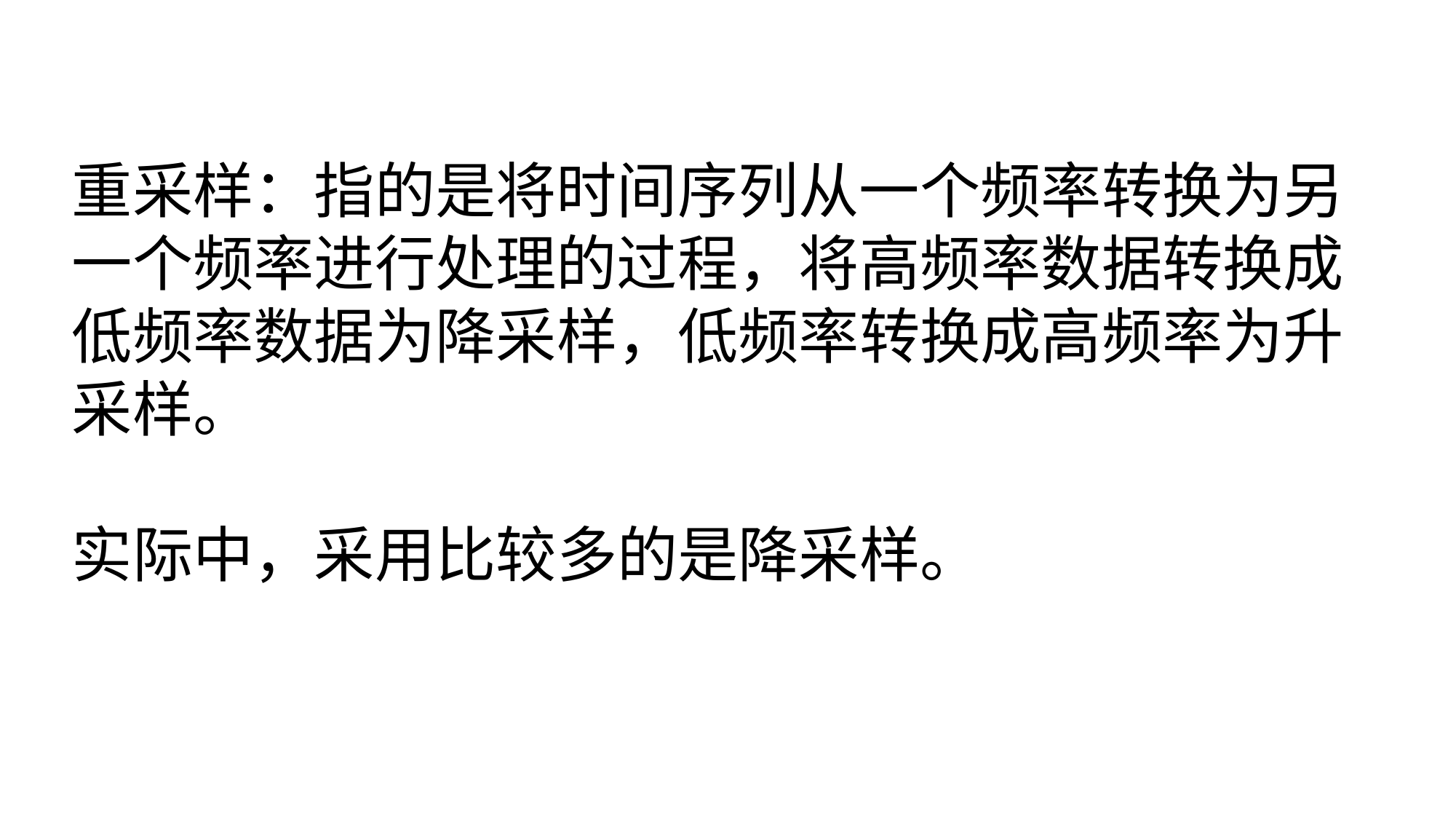

重采样：指的是将时间序列从一个频率转换为另一个频率进行处理的过程，将高频率数据转换成低频率数据为降采样，低频率转换成高频率为升采样。

实际中，采用比较多的是降采样。